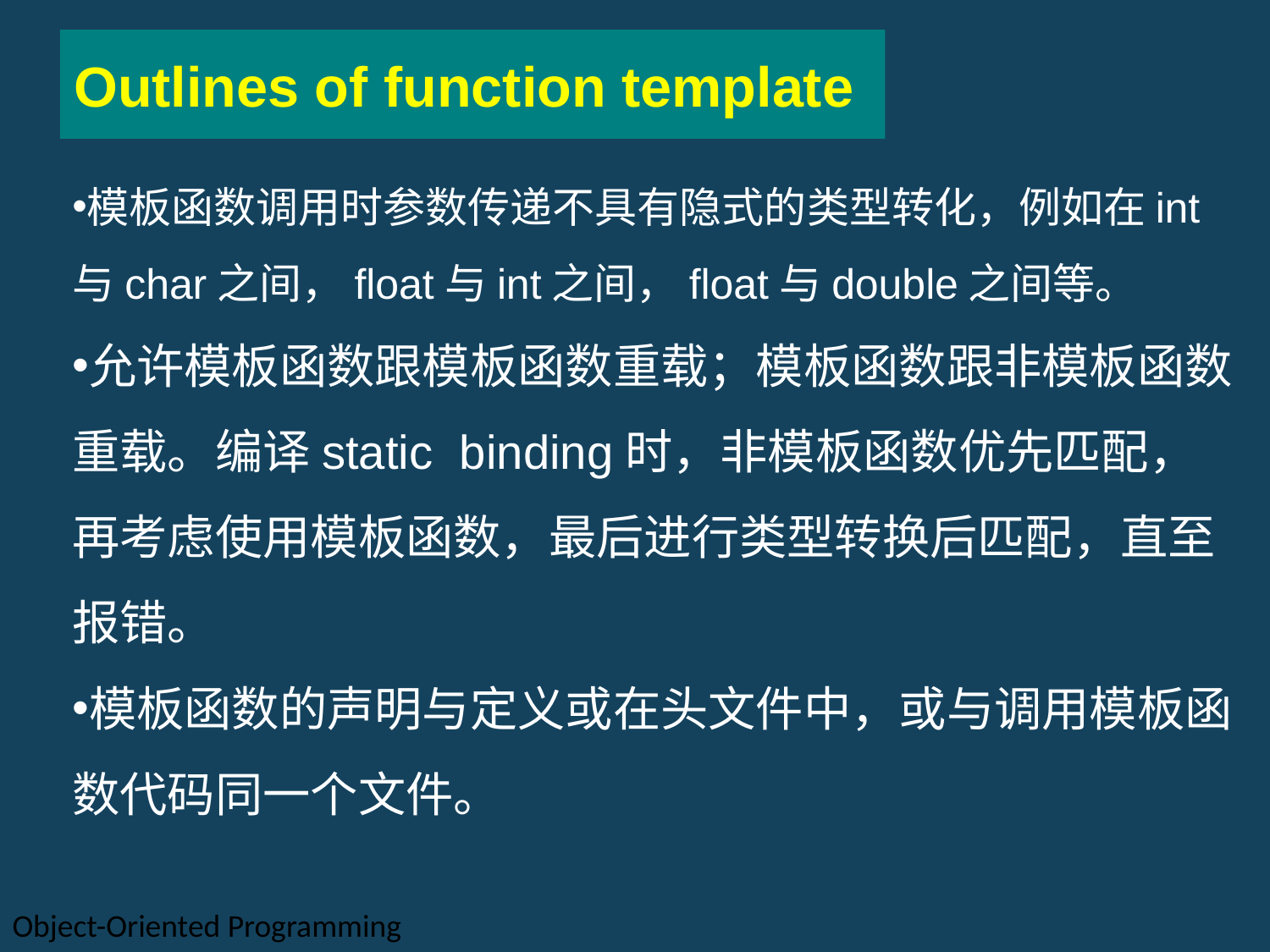

# Outlines of function template
模板函数调用时参数传递不具有隐式的类型转化，例如在int与char之间，float与int之间，float与double之间等。
允许模板函数跟模板函数重载；模板函数跟非模板函数重载。编译static  binding时，非模板函数优先匹配，再考虑使用模板函数，最后进行类型转换后匹配，直至报错。
模板函数的声明与定义或在头文件中，或与调用模板函数代码同一个文件。
Object-Oriented Programming